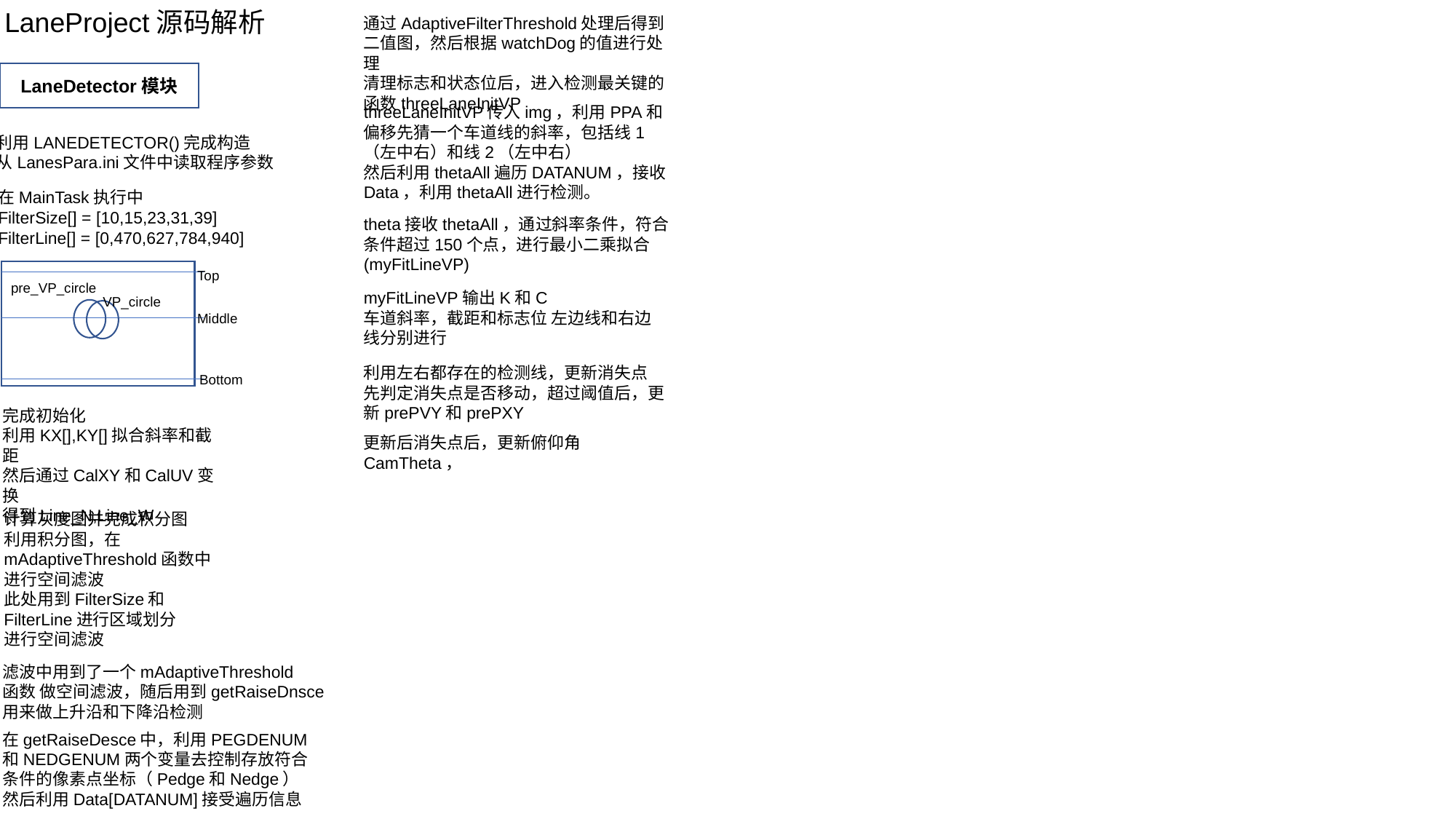

LaneProject源码解析
通过AdaptiveFilterThreshold处理后得到二值图，然后根据watchDog的值进行处理
清理标志和状态位后，进入检测最关键的函数threeLaneInitVP
LaneDetector模块
threeLaneInitVP传入img，利用PPA和偏移先猜一个车道线的斜率，包括线1（左中右）和线2（左中右）
然后利用thetaAll遍历DATANUM，接收Data，利用thetaAll进行检测。
利用LANEDETECTOR()完成构造
从LanesPara.ini文件中读取程序参数
在MainTask执行中
FilterSize[] = [10,15,23,31,39]
FilterLine[] = [0,470,627,784,940]
theta接收thetaAll，通过斜率条件，符合条件超过150个点，进行最小二乘拟合(myFitLineVP)

Top
pre_VP_circle
VP_circle

Middle
Bottom
myFitLineVP输出K和C
车道斜率，截距和标志位 左边线和右边线分别进行
利用左右都存在的检测线，更新消失点
先判定消失点是否移动，超过阈值后，更新prePVY和prePXY
完成初始化
利用KX[],KY[]拟合斜率和截距
然后通过CalXY和CalUV变换
得到Line_N,Line_W
更新后消失点后，更新俯仰角CamTheta，
计算灰度图并完成积分图
利用积分图，在mAdaptiveThreshold函数中进行空间滤波
此处用到FilterSize和FilterLine进行区域划分
进行空间滤波
滤波中用到了一个mAdaptiveThreshold
函数 做空间滤波，随后用到getRaiseDnsce 用来做上升沿和下降沿检测
在getRaiseDesce中，利用PEGDENUM和NEDGENUM两个变量去控制存放符合条件的像素点坐标（Pedge和Nedge）然后利用Data[DATANUM]接受遍历信息